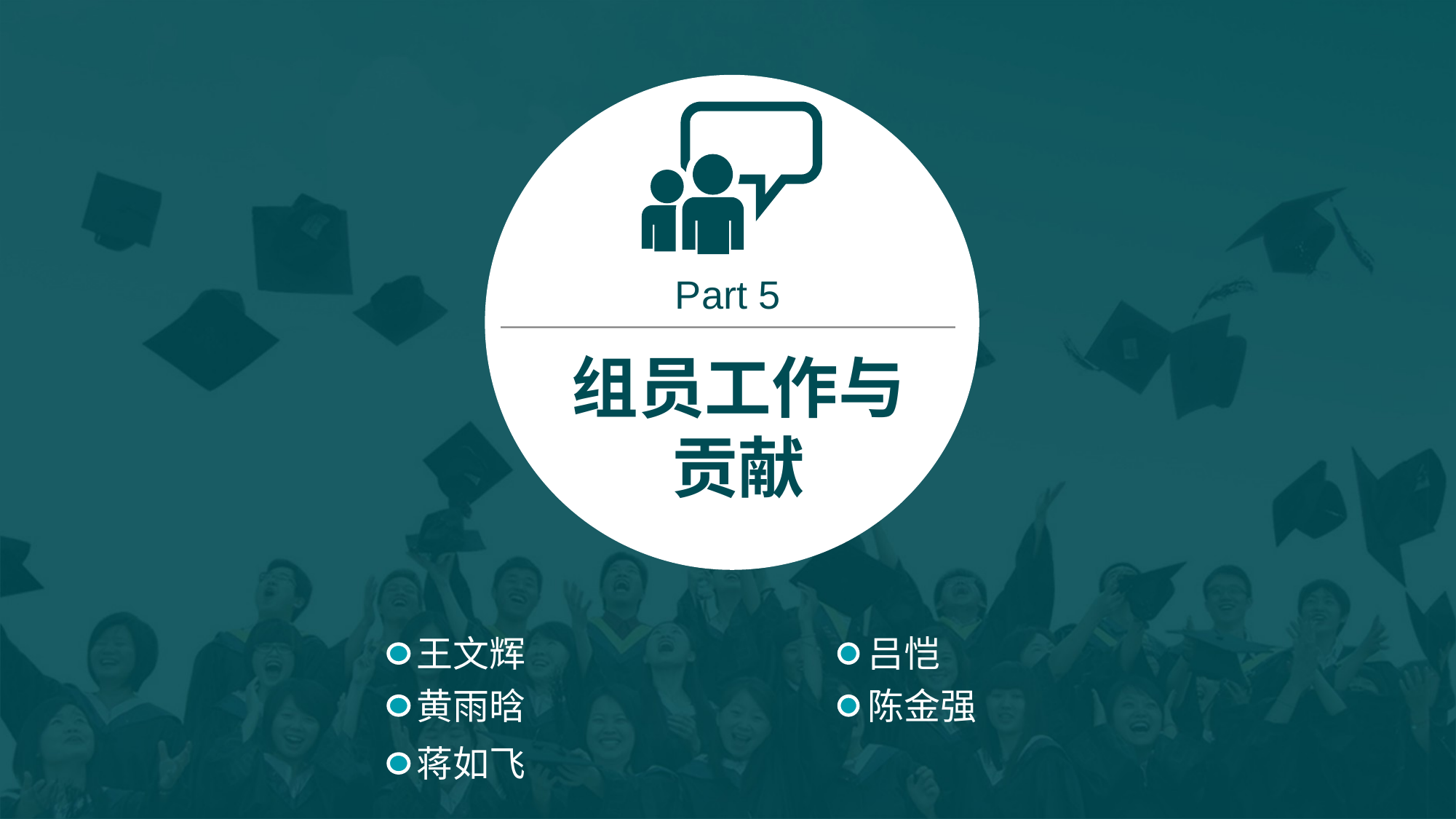

Part 5

组员工作与贡献
王文辉
吕恺

黄雨晗

陈金强

蒋如飞